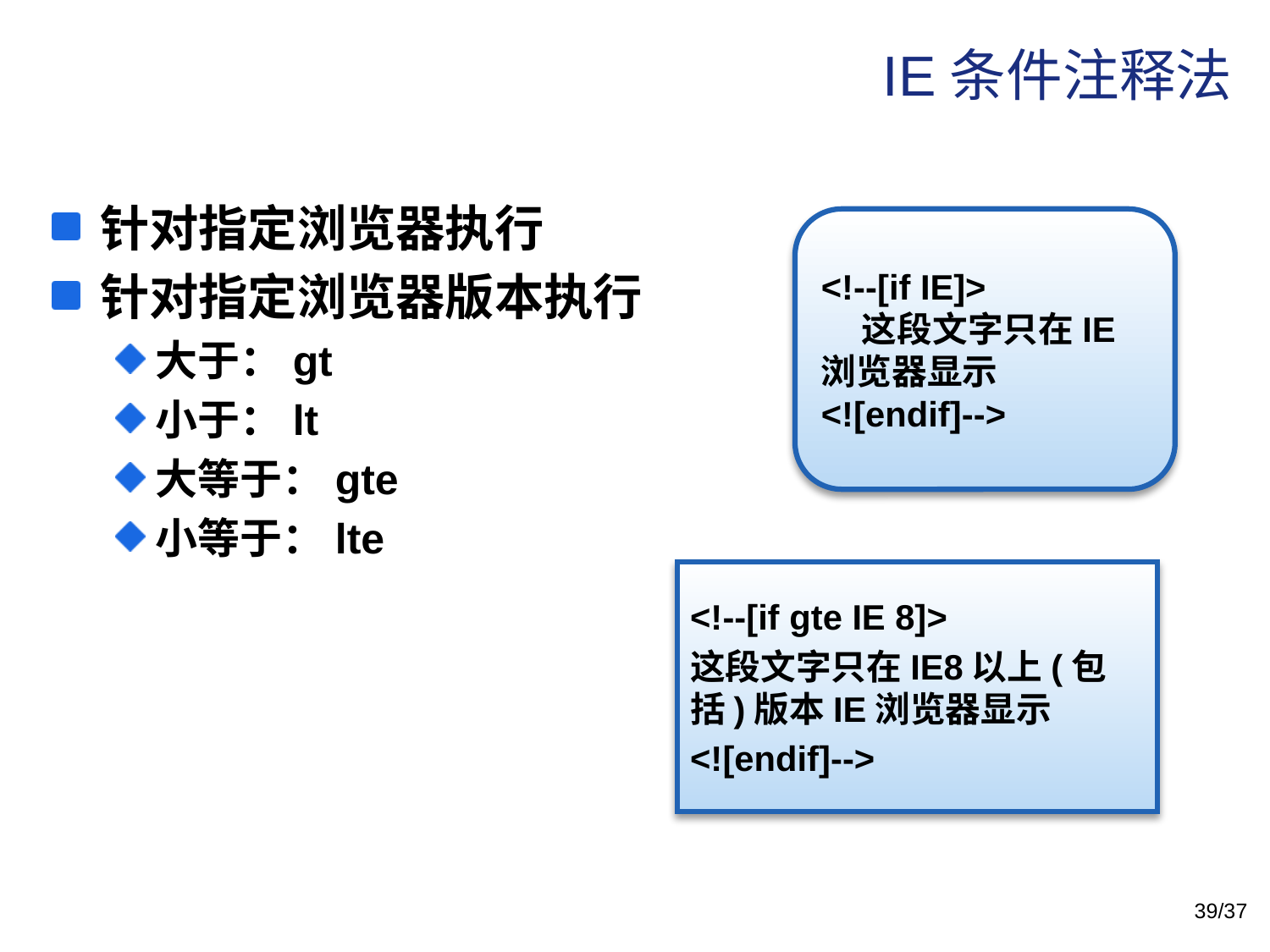

# IE条件注释法
针对指定浏览器执行
针对指定浏览器版本执行
大于：gt
小于：lt
大等于：gte
小等于：lte
<!--[if IE]>
    这段文字只在IE浏览器显示
<![endif]-->
<!--[if gte IE 8]>
这段文字只在IE8以上(包括)版本IE浏览器显示
<![endif]-->
39/37